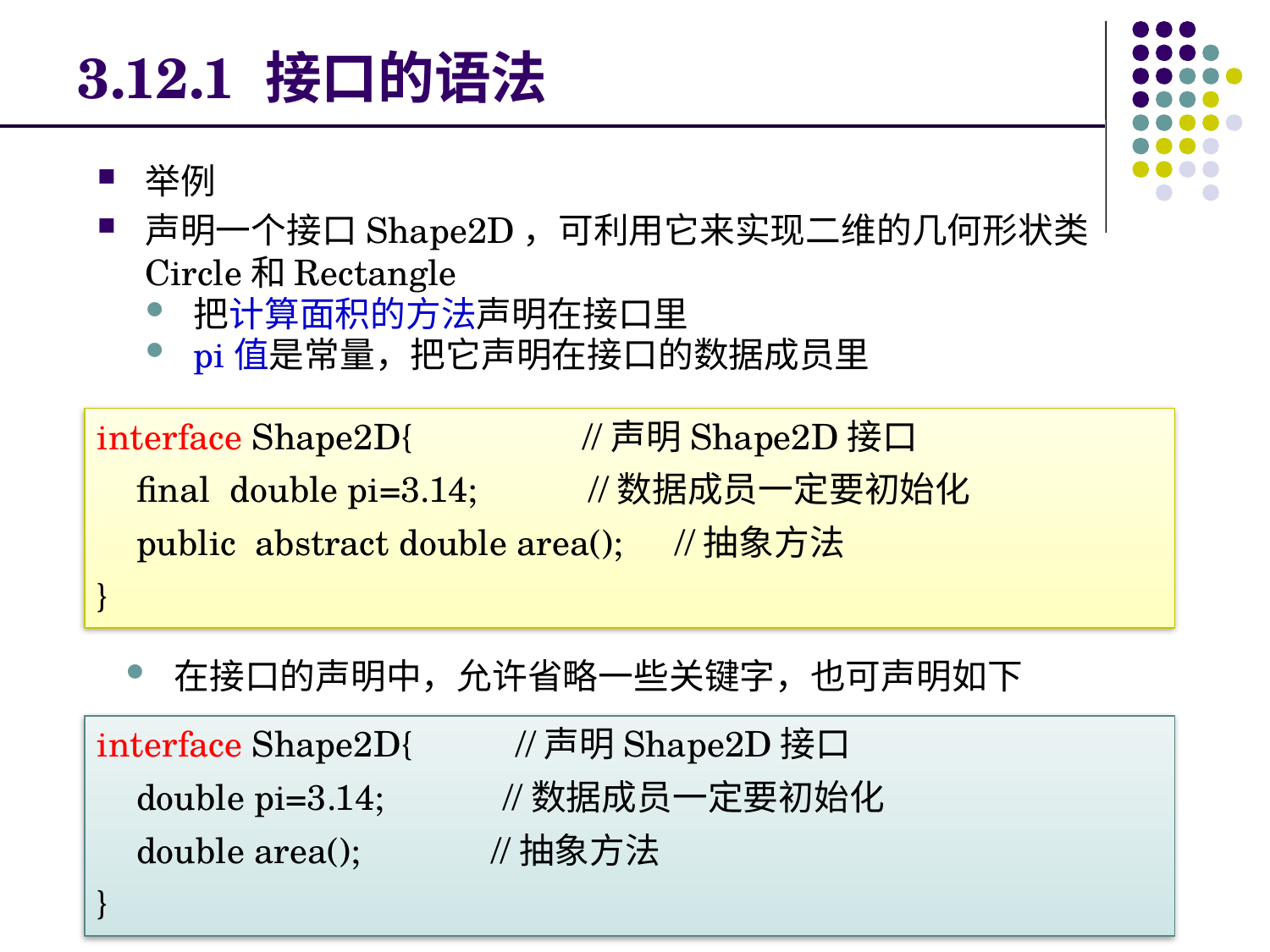

# 3.12.1 接口的语法
举例
声明一个接口Shape2D，可利用它来实现二维的几何形状类Circle和Rectangle
把计算面积的方法声明在接口里
pi值是常量，把它声明在接口的数据成员里
interface Shape2D{　　　      //声明Shape2D接口
    final  double pi=3.14;　　   //数据成员一定要初始化
    public  abstract double area();　//抽象方法
}
在接口的声明中，允许省略一些关键字，也可声明如下
interface Shape2D{　　  //声明Shape2D接口
    double pi=3.14;　　    //数据成员一定要初始化
    double area();　          //抽象方法
}